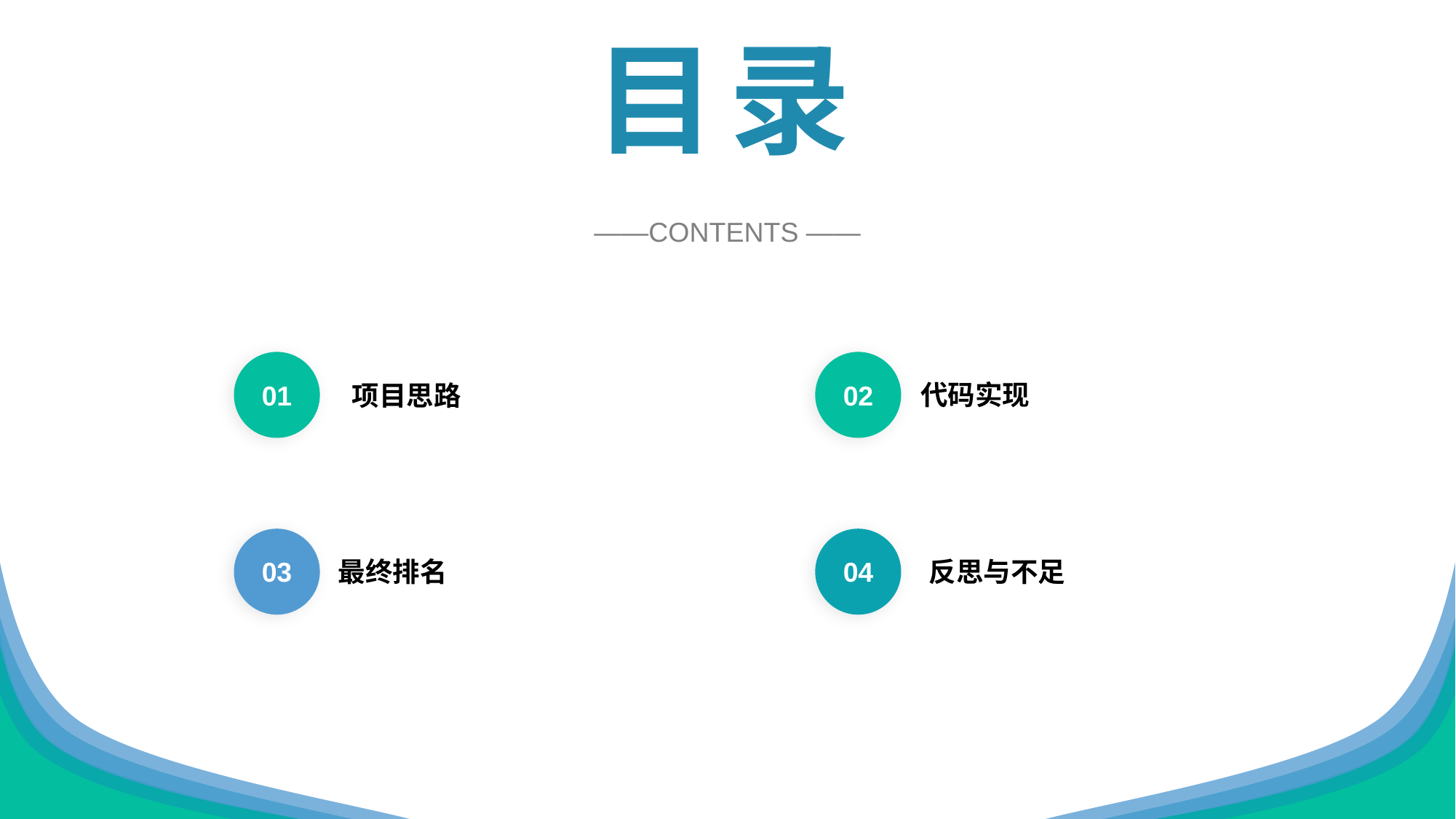

目
录
——CONTENTS ——

代码实现
01
02
项目思路

最终排名
反思与不足
03
04